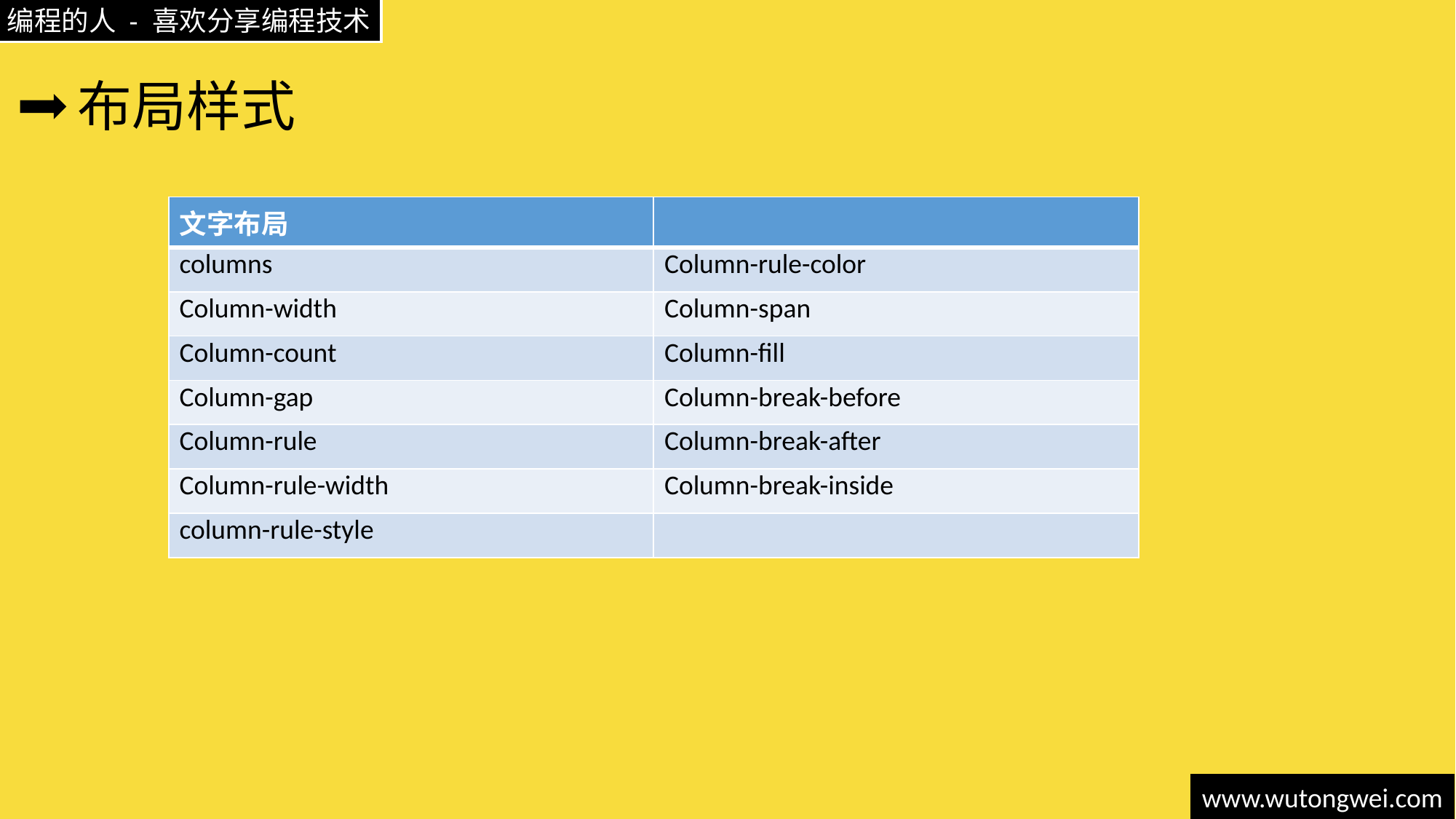

# 布局样式
| 文字布局 |  |
| --- | --- |
| columns | Column-rule-color |
| Column-width | Column-span |
| Column-count | Column-fill |
| Column-gap | Column-break-before |
| Column-rule | Column-break-after |
| Column-rule-width | Column-break-inside |
| column-rule-style |  |